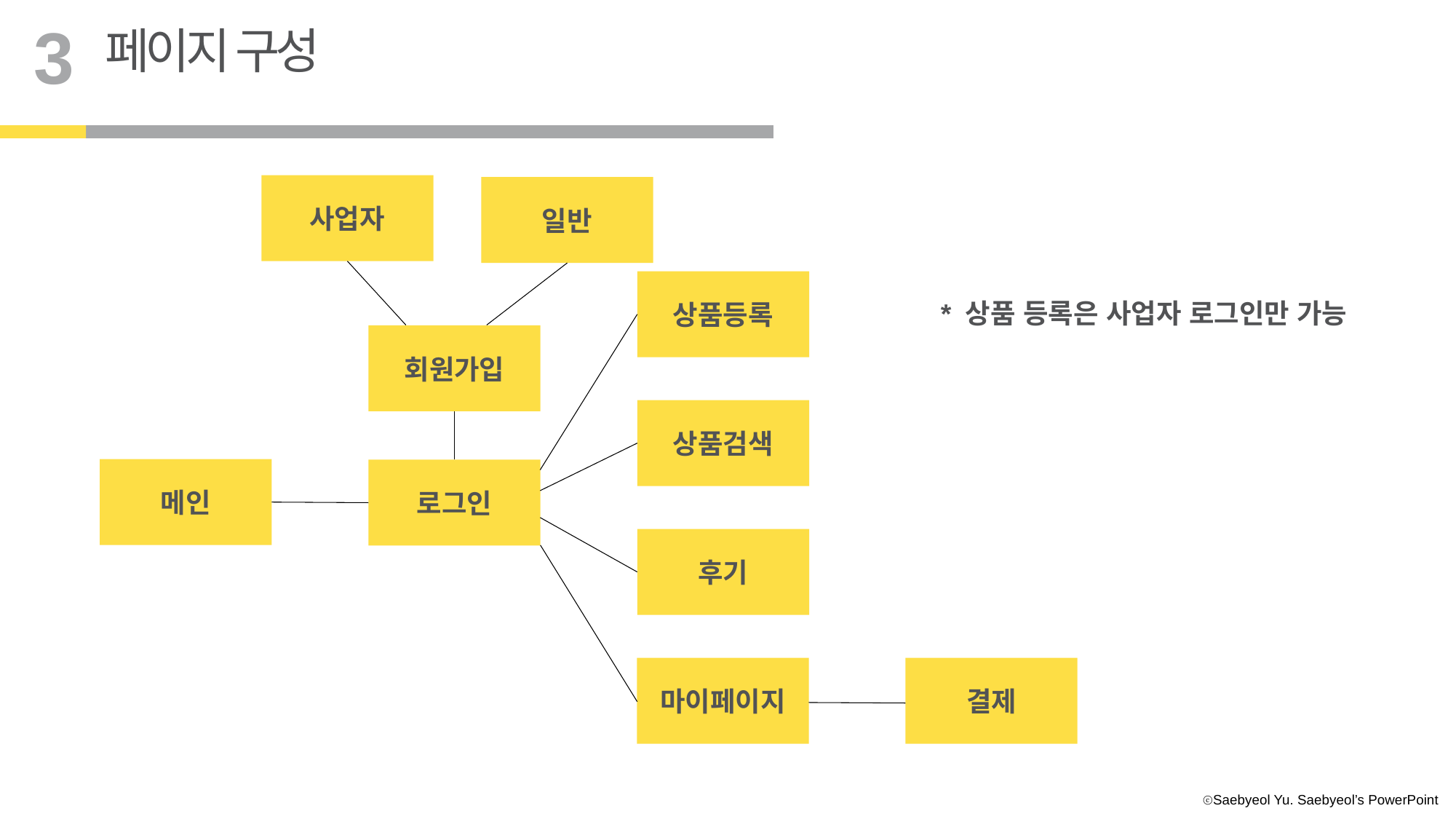

3
페이지 구성

사업자
일반
상품등록
* 상품 등록은 사업자 로그인만 가능
회원가입
상품검색
메인
로그인
후기
마이페이지
결제